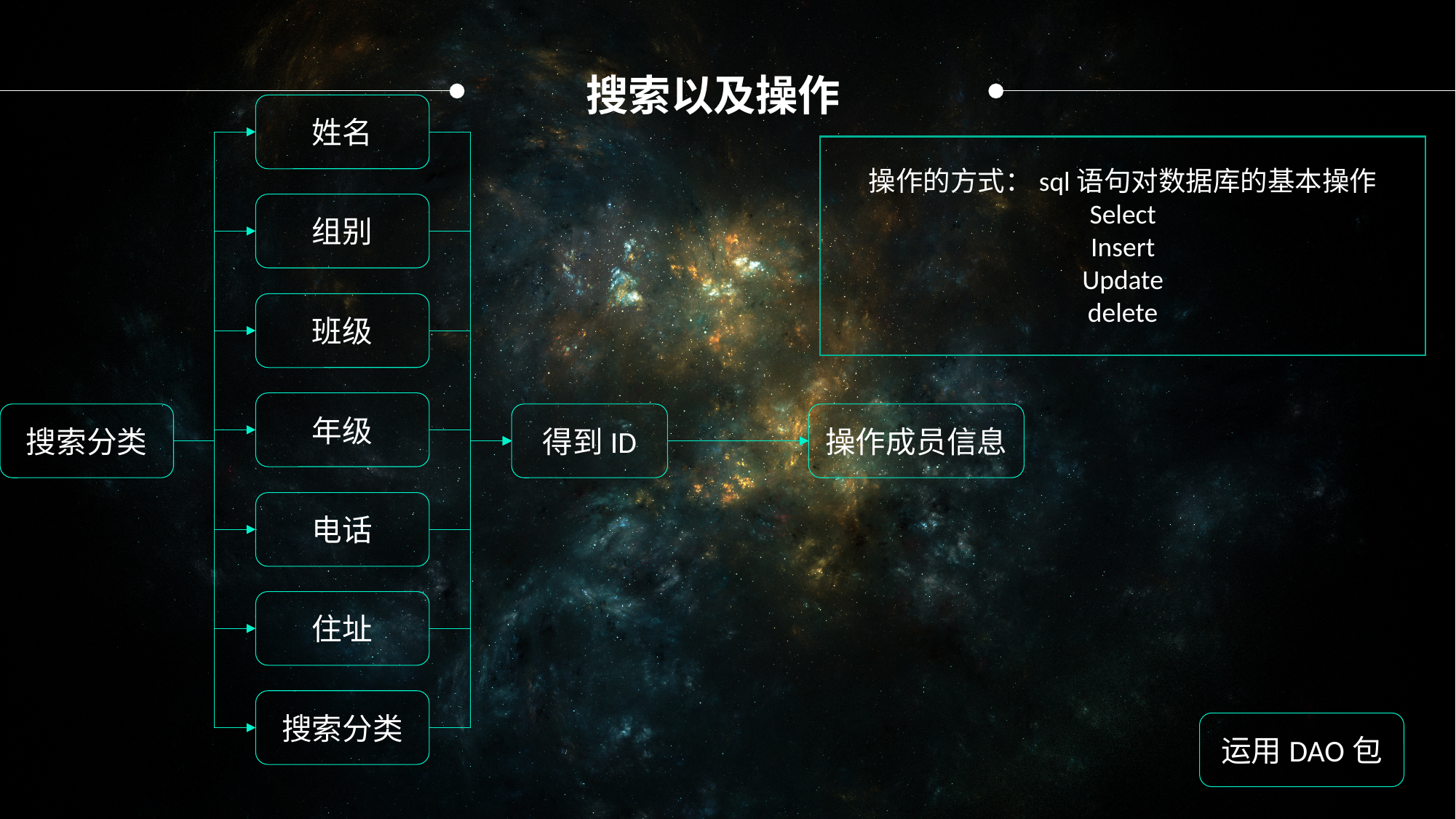

搜索以及操作
姓名
操作的方式：sql语句对数据库的基本操作
Select
Insert
Update
delete
组别
班级
年级
搜索分类
得到ID
操作成员信息
电话
住址
搜索分类
运用DAO包